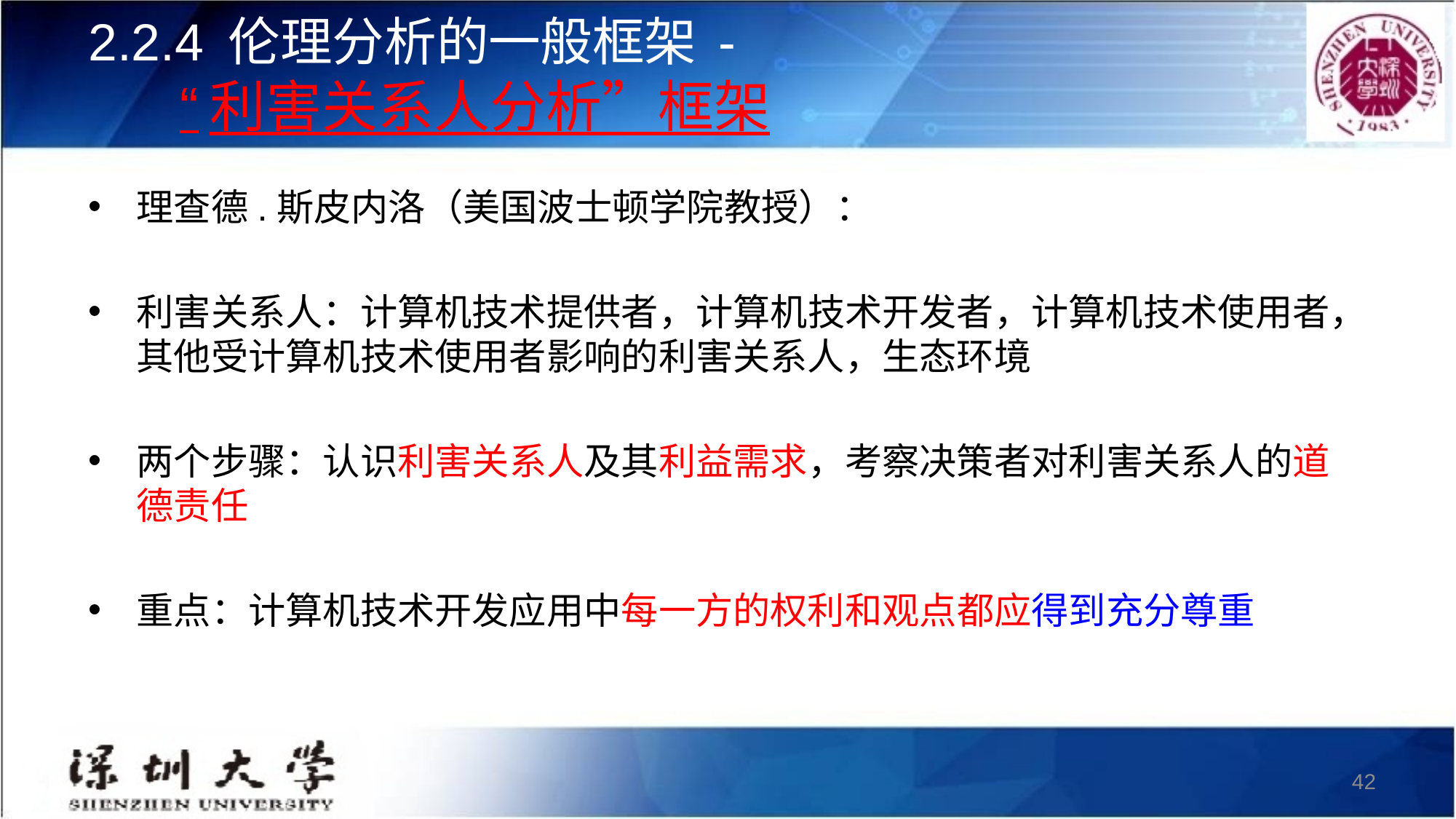

# 2.2.4 伦理分析的一般框架 - “利害关系人分析”框架
理查德.斯皮内洛（美国波士顿学院教授）：

利害关系人：计算机技术提供者，计算机技术开发者，计算机技术使用者，其他受计算机技术使用者影响的利害关系人，生态环境

两个步骤：认识利害关系人及其利益需求，考察决策者对利害关系人的道德责任

重点：计算机技术开发应用中每一方的权利和观点都应得到充分尊重
42